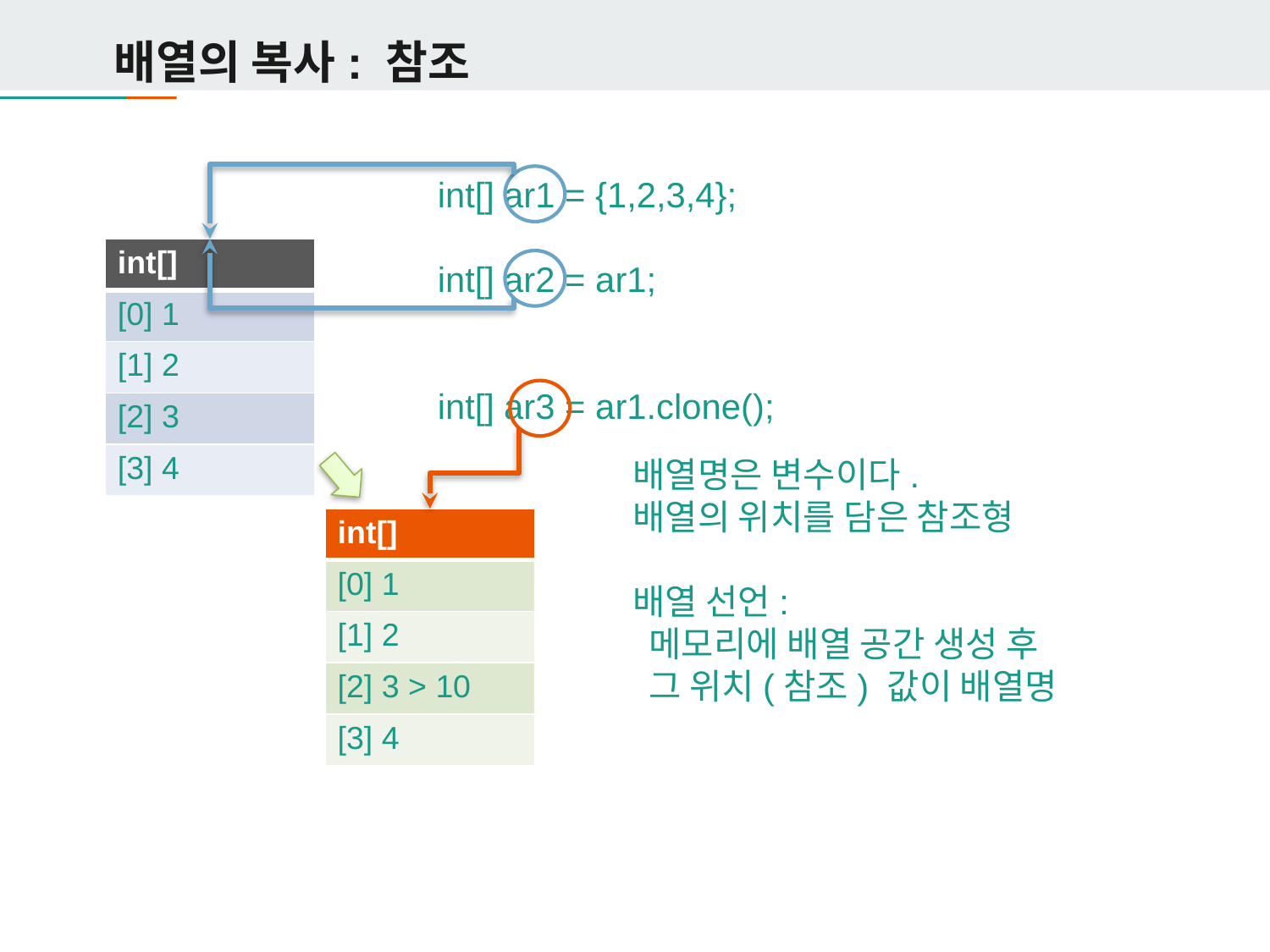

# 배열의 복사: 참조

int[] ar1 = {1,2,3,4};

int[] ar2 = ar1;

int[] ar3 = ar1.clone();

| int[] |
| --- |
| [0] 1 |
| [1] 2 |
| [2] 3 |
| [3] 4 |

배열명은 변수이다.
배열의 위치를 담은 참조형

배열 선언:
 메모리에 배열 공간 생성 후
 그 위치(참조) 값이 배열명

| int[] |
| --- |
| [0] 1 |
| [1] 2 |
| [2] 3 > 10 |
| [3] 4 |